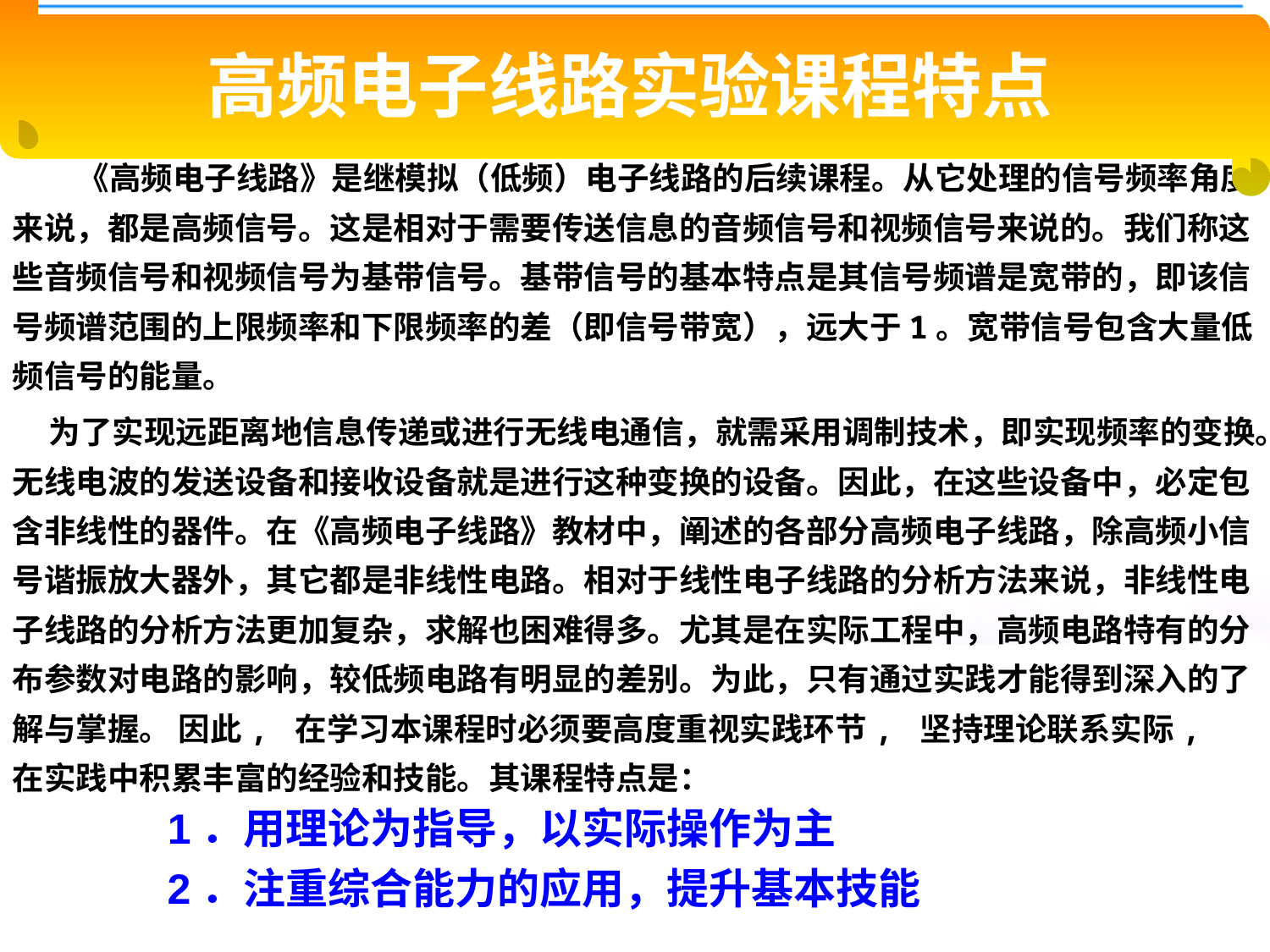

高频电子线路实验课程特点
        《高频电子线路》是继模拟（低频）电子线路的后续课程。从它处理的信号频率角度来说，都是高频信号。这是相对于需要传送信息的音频信号和视频信号来说的。我们称这些音频信号和视频信号为基带信号。基带信号的基本特点是其信号频谱是宽带的，即该信号频谱范围的上限频率和下限频率的差（即信号带宽），远大于1。宽带信号包含大量低频信号的能量。
    为了实现远距离地信息传递或进行无线电通信，就需采用调制技术，即实现频率的变换。无线电波的发送设备和接收设备就是进行这种变换的设备。因此，在这些设备中，必定包含非线性的器件。在《高频电子线路》教材中，阐述的各部分高频电子线路，除高频小信号谐振放大器外，其它都是非线性电路。相对于线性电子线路的分析方法来说，非线性电子线路的分析方法更加复杂，求解也困难得多。尤其是在实际工程中，高频电路特有的分布参数对电路的影响，较低频电路有明显的差别。为此，只有通过实践才能得到深入的了解与掌握。 因此, 在学习本课程时必须要高度重视实践环节, 坚持理论联系实际, 在实践中积累丰富的经验和技能。其课程特点是：

1．用理论为指导，以实际操作为主
2．注重综合能力的应用，提升基本技能